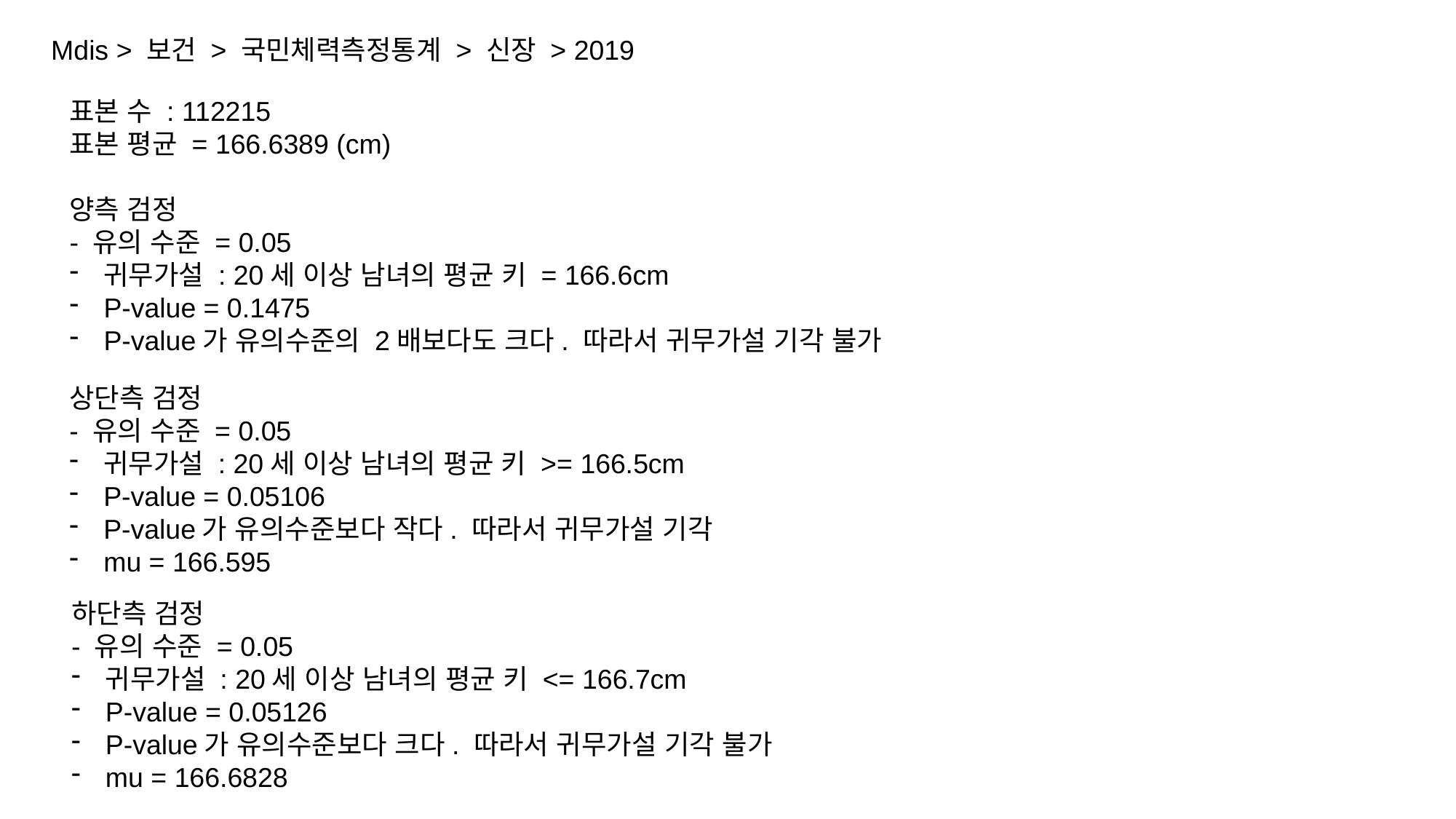

Mdis > 보건 > 국민체력측정통계 > 신장 > 2019
표본 수 : 112215
표본 평균 = 166.6389 (cm)

양측 검정
- 유의 수준 = 0.05
귀무가설 : 20세 이상 남녀의 평균 키 = 166.6cm
P-value = 0.1475
P-value가 유의수준의 2배보다도 크다. 따라서 귀무가설 기각 불가
상단측 검정
- 유의 수준 = 0.05
귀무가설 : 20세 이상 남녀의 평균 키 >= 166.5cm
P-value = 0.05106
P-value가 유의수준보다 작다. 따라서 귀무가설 기각
mu = 166.595
하단측 검정
- 유의 수준 = 0.05
귀무가설 : 20세 이상 남녀의 평균 키 <= 166.7cm
P-value = 0.05126
P-value가 유의수준보다 크다. 따라서 귀무가설 기각 불가
mu = 166.6828